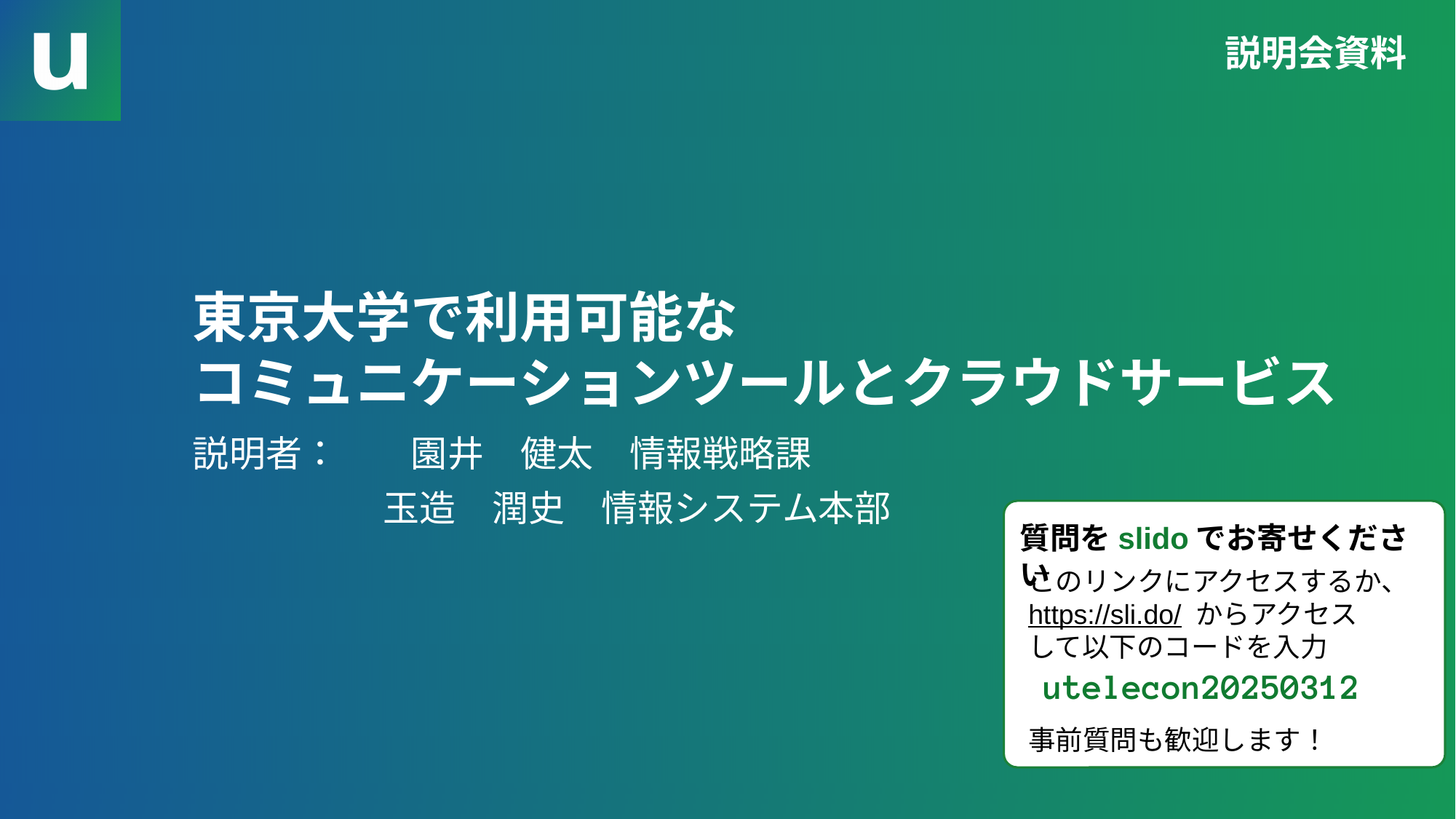

説明会資料
# 東京大学で利用可能な コミュニケーションツールとクラウドサービス
説明者：	園井　健太　情報戦略課
　　　　　 玉造　潤史　情報システム本部

質問をslidoでお寄せください
このリンクにアクセスするか、
https://sli.do/ からアクセス
して以下のコードを入力
 utelecon20250312
事前質問も歓迎します！